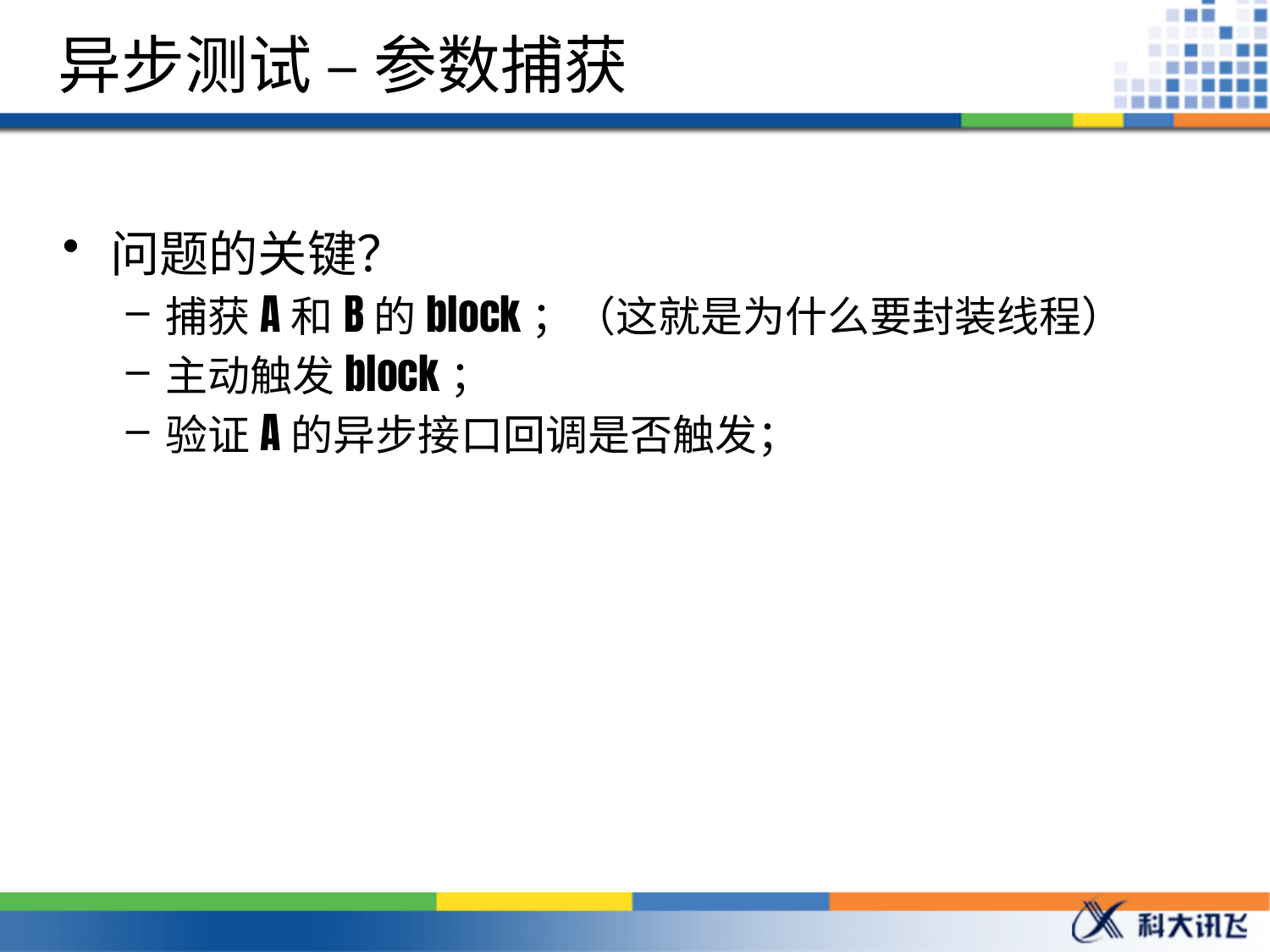

# 异步测试 – 参数捕获
问题的关键？
捕获A和B的block；（这就是为什么要封装线程）
主动触发block；
验证A的异步接口回调是否触发；